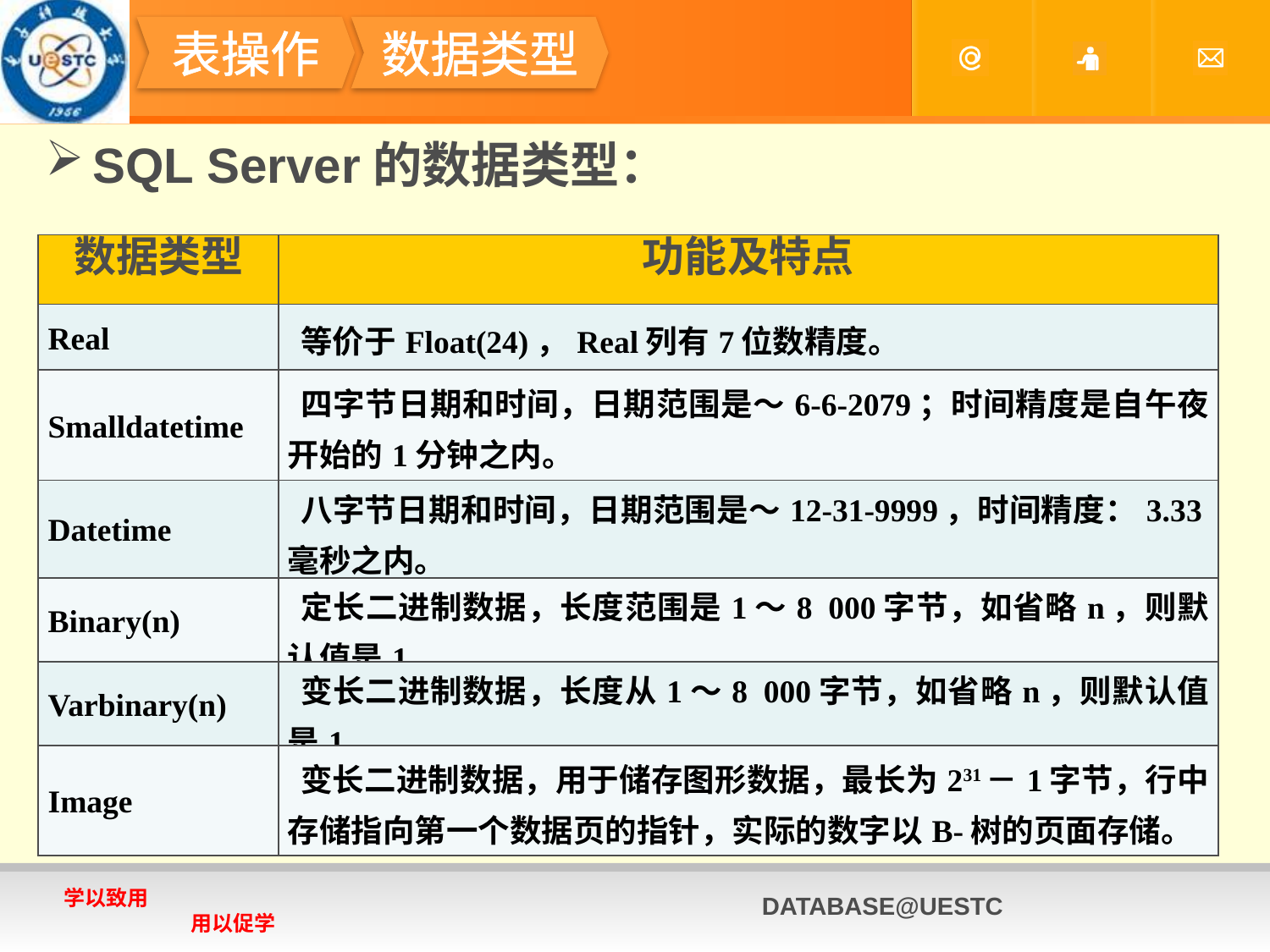

#
数据类型
表操作
SQL Server的数据类型：

| 数据类型 | 功能及特点 |
| --- | --- |
| Real | 等价于Float(24)，Real列有7位数精度。 |
| Smalldatetime | 四字节日期和时间，日期范围是～6-6-2079；时间精度是自午夜开始的1分钟之内。 |
| Datetime | 八字节日期和时间，日期范围是～12-31-9999，时间精度：3.33毫秒之内。 |
| Binary(n) | 定长二进制数据，长度范围是1～8 000字节，如省略n，则默认值是1。 |
| Varbinary(n) | 变长二进制数据，长度从1～8 000字节，如省略n，则默认值是1。 |
| Image | 变长二进制数据，用于储存图形数据，最长为231－1字节，行中存储指向第一个数据页的指针，实际的数字以B-树的页面存储。 |